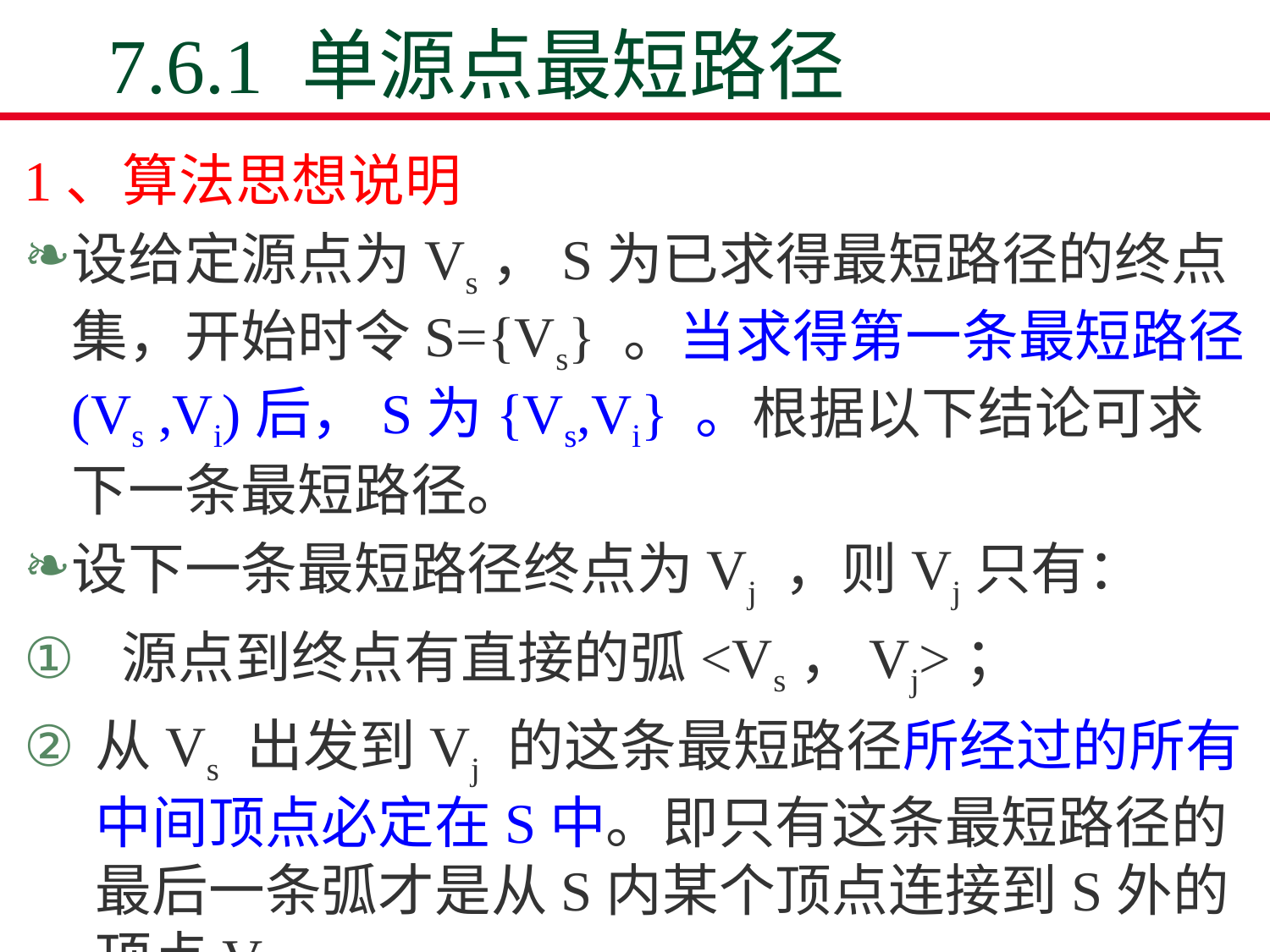

# 7.6.1 单源点最短路径
1、算法思想说明
设给定源点为Vs，S为已求得最短路径的终点集，开始时令S={Vs} 。当求得第一条最短路径(Vs ,Vi)后，S为{Vs,Vi} 。根据以下结论可求下一条最短路径。
设下一条最短路径终点为Vj ，则Vj只有：
 源点到终点有直接的弧<Vs，Vj>；
从Vs 出发到Vj 的这条最短路径所经过的所有中间顶点必定在S中。即只有这条最短路径的最后一条弧才是从S内某个顶点连接到S外的顶点Vj 。